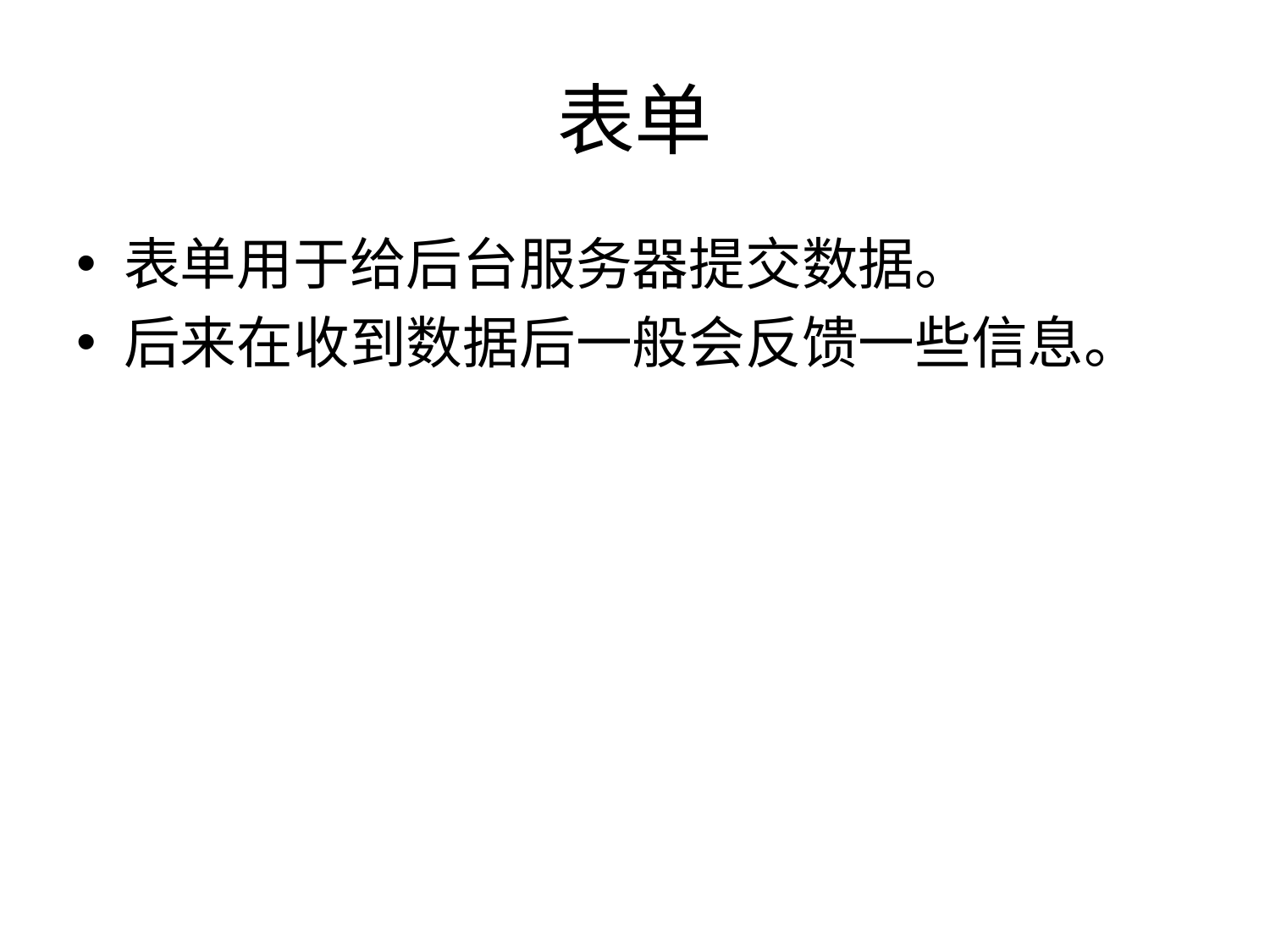

# 表单
表单用于给后台服务器提交数据。
后来在收到数据后一般会反馈一些信息。